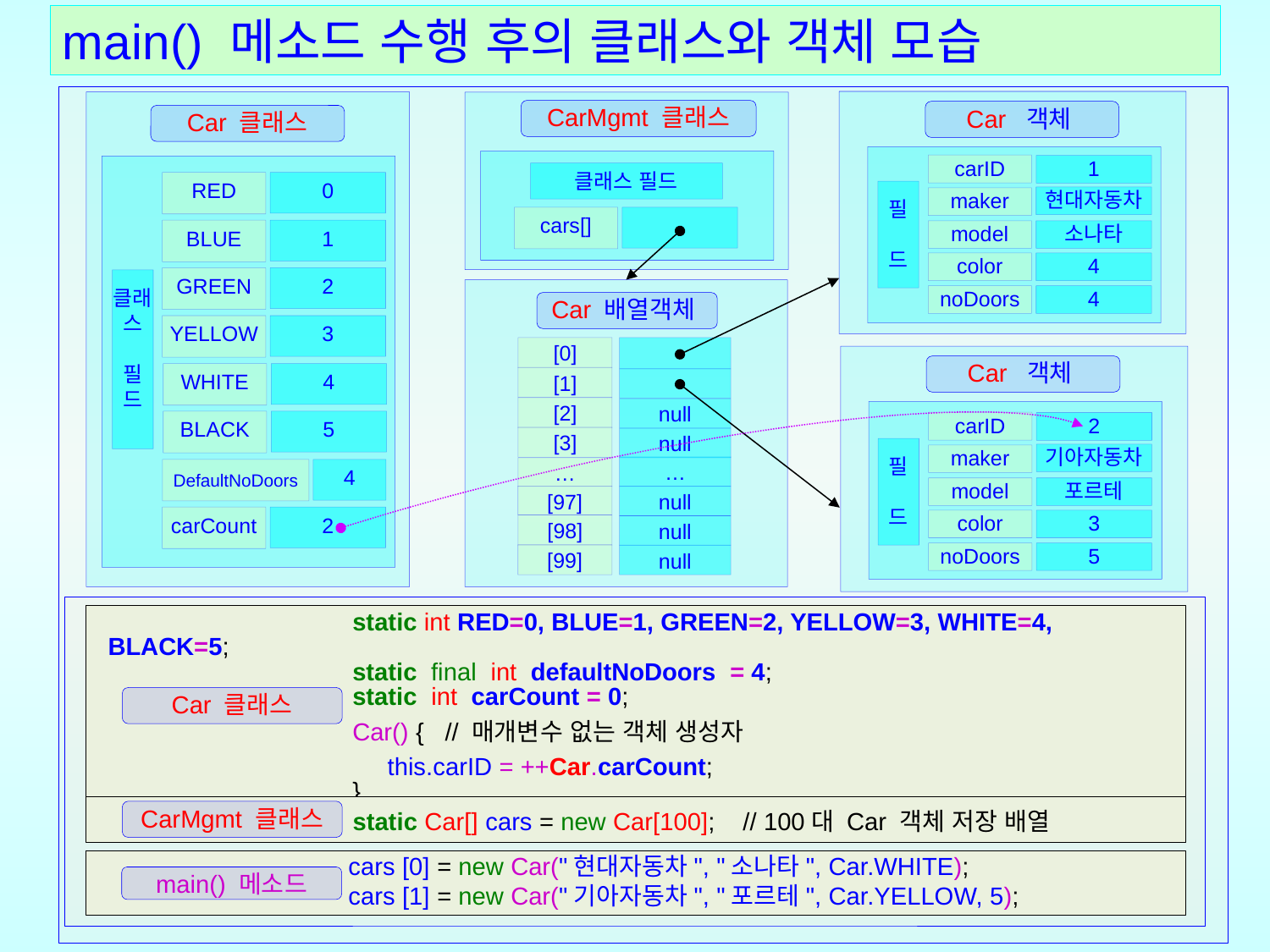

# main() 메소드 수행 후의 클래스와 객체 모습

CarMgmt 클래스
Car  객체
Car 클래스

carID
1

클래스 필드
RED
0
필

드
현대자동차
maker
cars[]

BLUE
1
model
소나타
color
4
GREEN
2
클래
스

필
드

noDoors
4
Car 배열객체
YELLOW
3
[0]

Car  객체
WHITE
4
[1]

[2]
null

BLACK
5
carID
2
[3]
null
필

드
기아자동차
maker
…
…
DefaultNoDoors
4

model
포르테
[97]
null
carCount
2
color
3
[98]
null
noDoors
5
[99]
null

                                   static int RED=0, BLUE=1, GREEN=2, YELLOW=3, WHITE=4, BLACK=5;
                                   static  final  int  defaultNoDoors  = 4;
                                   static  int  carCount = 0;
                                   Car() {   // 매개변수 없는 객체 생성자
                                        this.carID = ++Car.carCount;
                                   }
Car 클래스
                              static Car[] cars = new Car[100];    // 100대 Car 객체 저장 배열
CarMgmt 클래스
                                 cars [0] = new Car("현대자동차", "소나타", Car.WHITE);
                                 cars [1] = new Car("기아자동차", "포르테", Car.YELLOW, 5);
main() 메소드